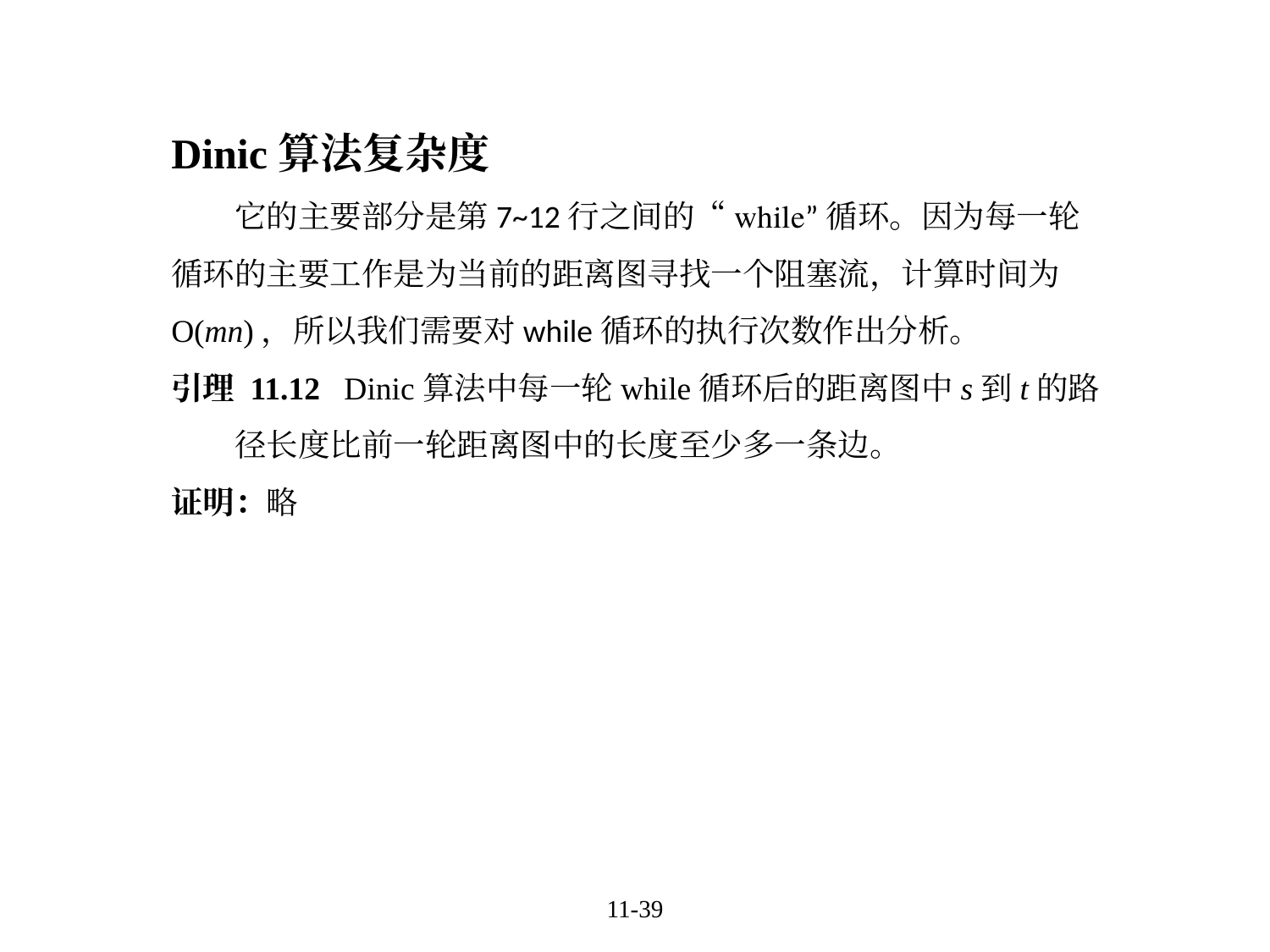

Dinic算法复杂度
它的主要部分是第7~12行之间的“while”循环。因为每一轮循环的主要工作是为当前的距离图寻找一个阻塞流，计算时间为O(mn)，所以我们需要对while循环的执行次数作出分析。
引理 11.12   Dinic算法中每一轮while循环后的距离图中s到t的路径长度比前一轮距离图中的长度至少多一条边。
证明：略
11-39